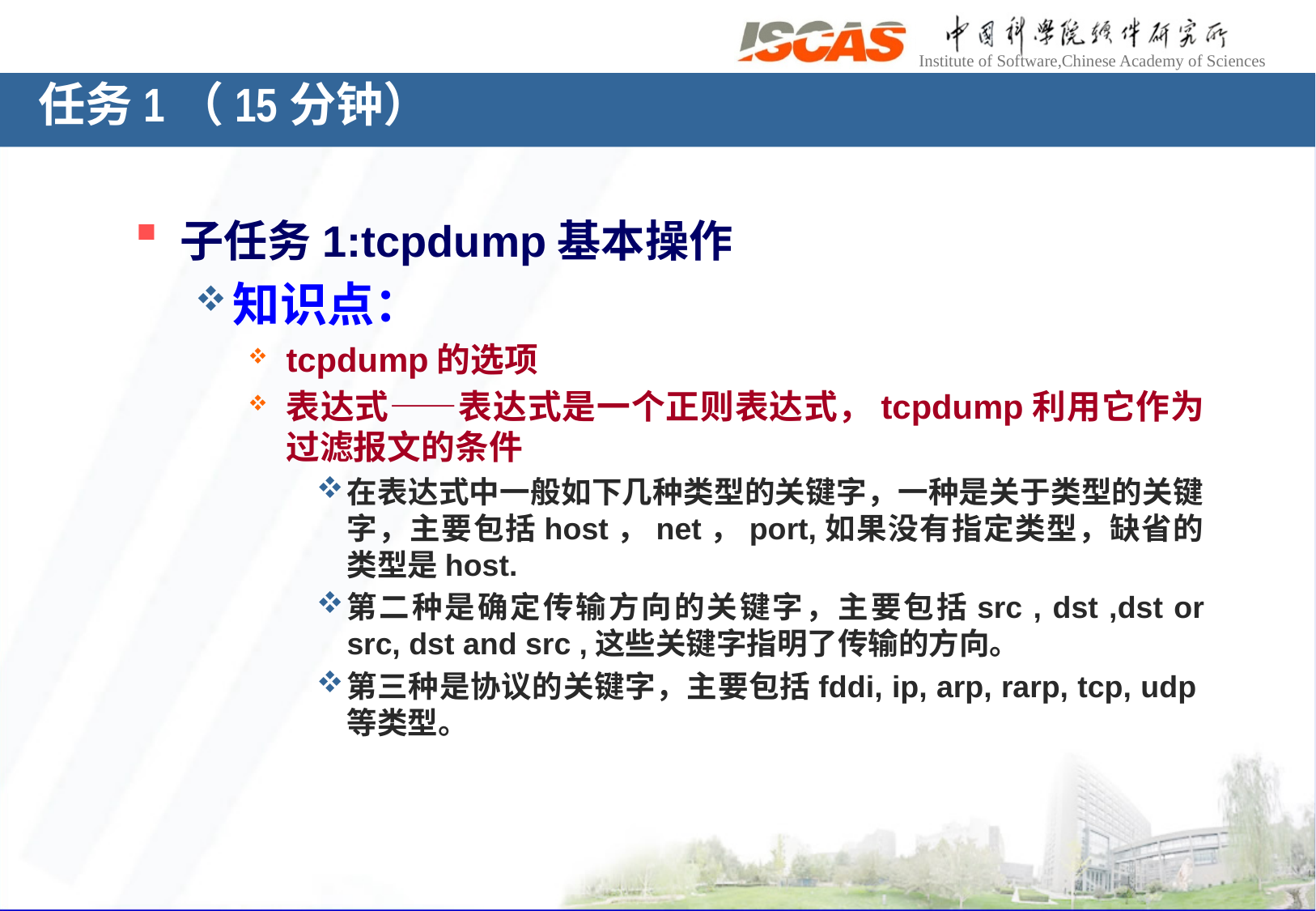

任务1（15分钟）
子任务1:tcpdump基本操作
知识点：
tcpdump的选项
表达式——表达式是一个正则表达式，tcpdump利用它作为过滤报文的条件
在表达式中一般如下几种类型的关键字，一种是关于类型的关键字，主要包括host，net，port,如果没有指定类型，缺省的类型是host.
第二种是确定传输方向的关键字，主要包括src , dst ,dst or src, dst and src ,这些关键字指明了传输的方向。
第三种是协议的关键字，主要包括fddi, ip, arp, rarp, tcp, udp等类型。